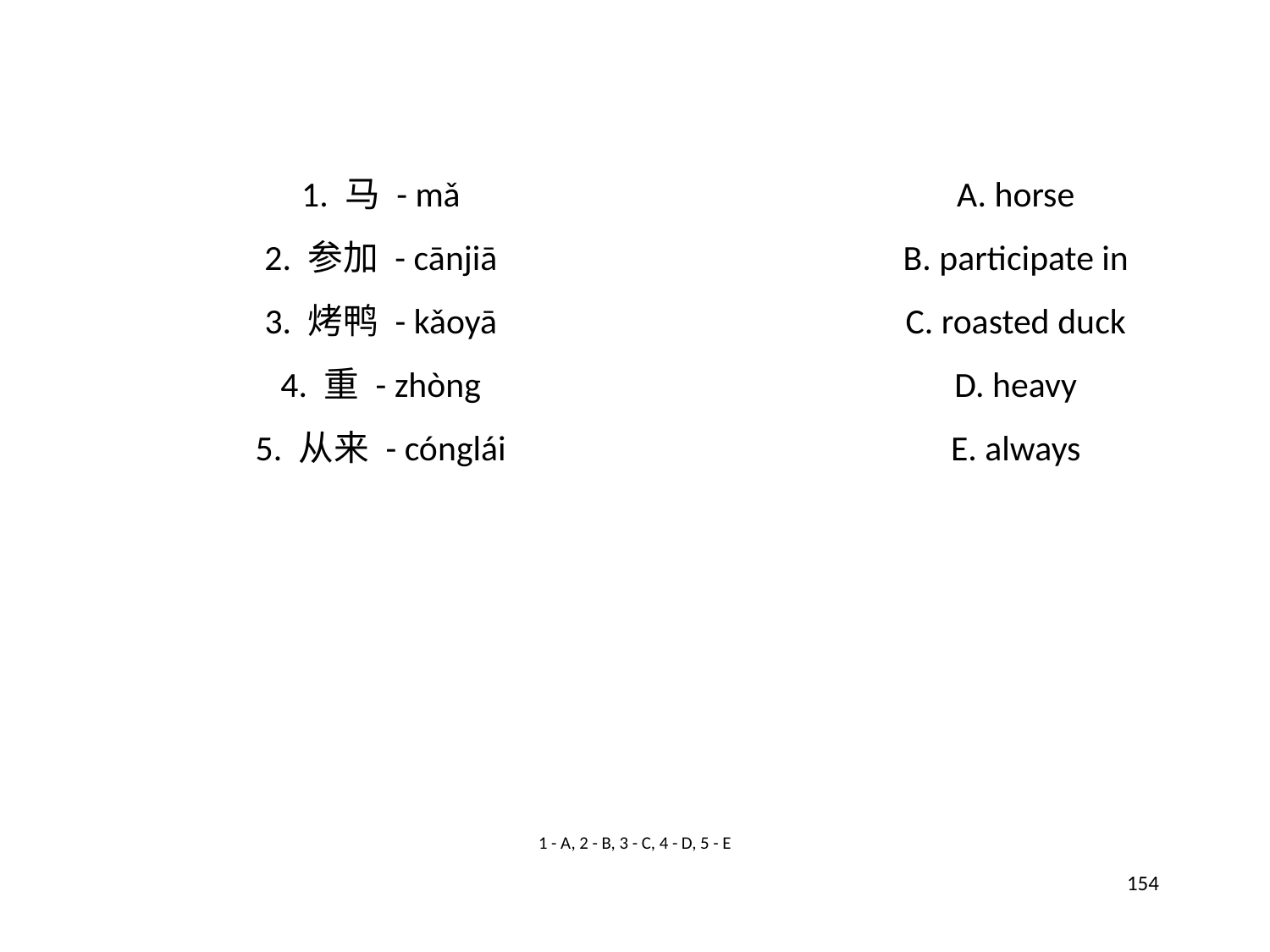

1. 马 - mǎ

A. horse

2. 参加 - cānjiā

B. participate in

3. 烤鸭 - kǎoyā

C. roasted duck

4. 重 - zhòng

D. heavy

5. 从来 - cónglái

E. always
1 - A, 2 - B, 3 - C, 4 - D, 5 - E

154